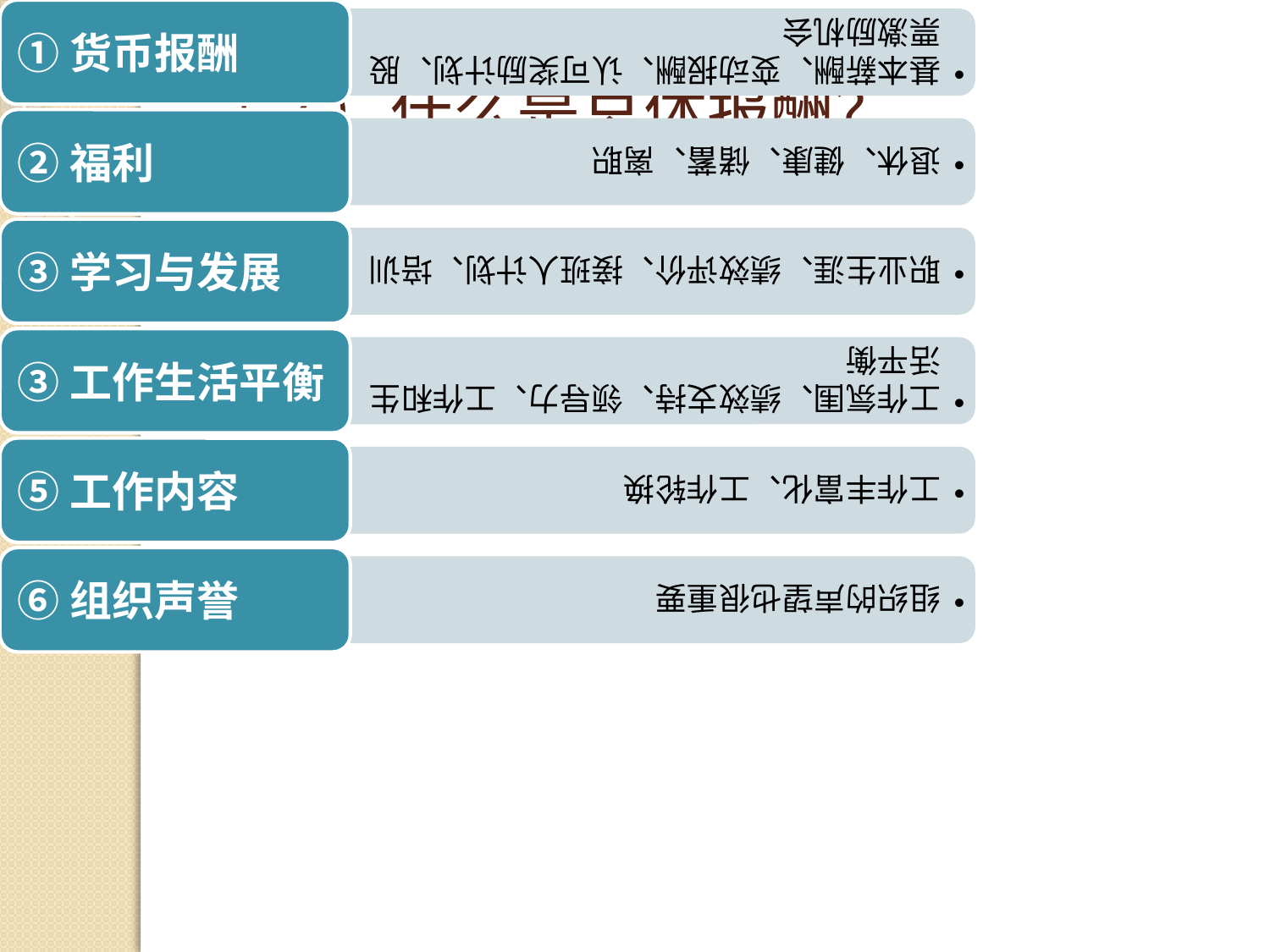

（3）什么是总体报酬？
基本薪酬、变动报酬、认可奖励计划、股票激励机会
①货币报酬
退休、健康、储蓄、离职
②福利
职业生涯、绩效评价、接班人计划、培训
③学习与发展
工作氛围、绩效支持、领导力、工作和生活平衡
③工作生活平衡
工作丰富化、工作轮换
⑤工作内容
组织的声望也很重要
⑥组织声誉
25